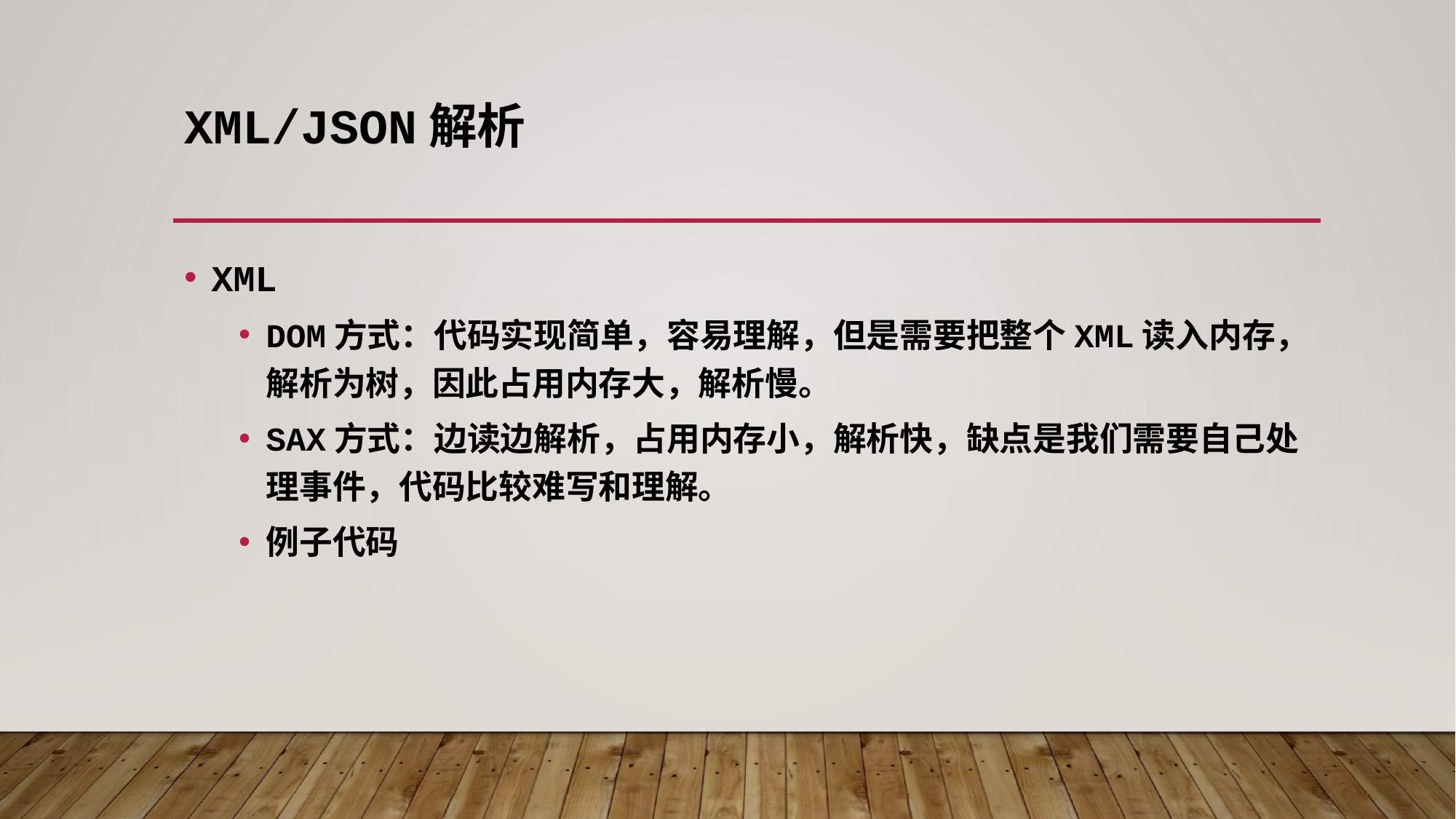

# XML/Json解析
XML
DOM方式：代码实现简单，容易理解，但是需要把整个XML读入内存，解析为树，因此占用内存大，解析慢。
SAX方式：边读边解析，占用内存小，解析快，缺点是我们需要自己处理事件，代码比较难写和理解。
例子代码